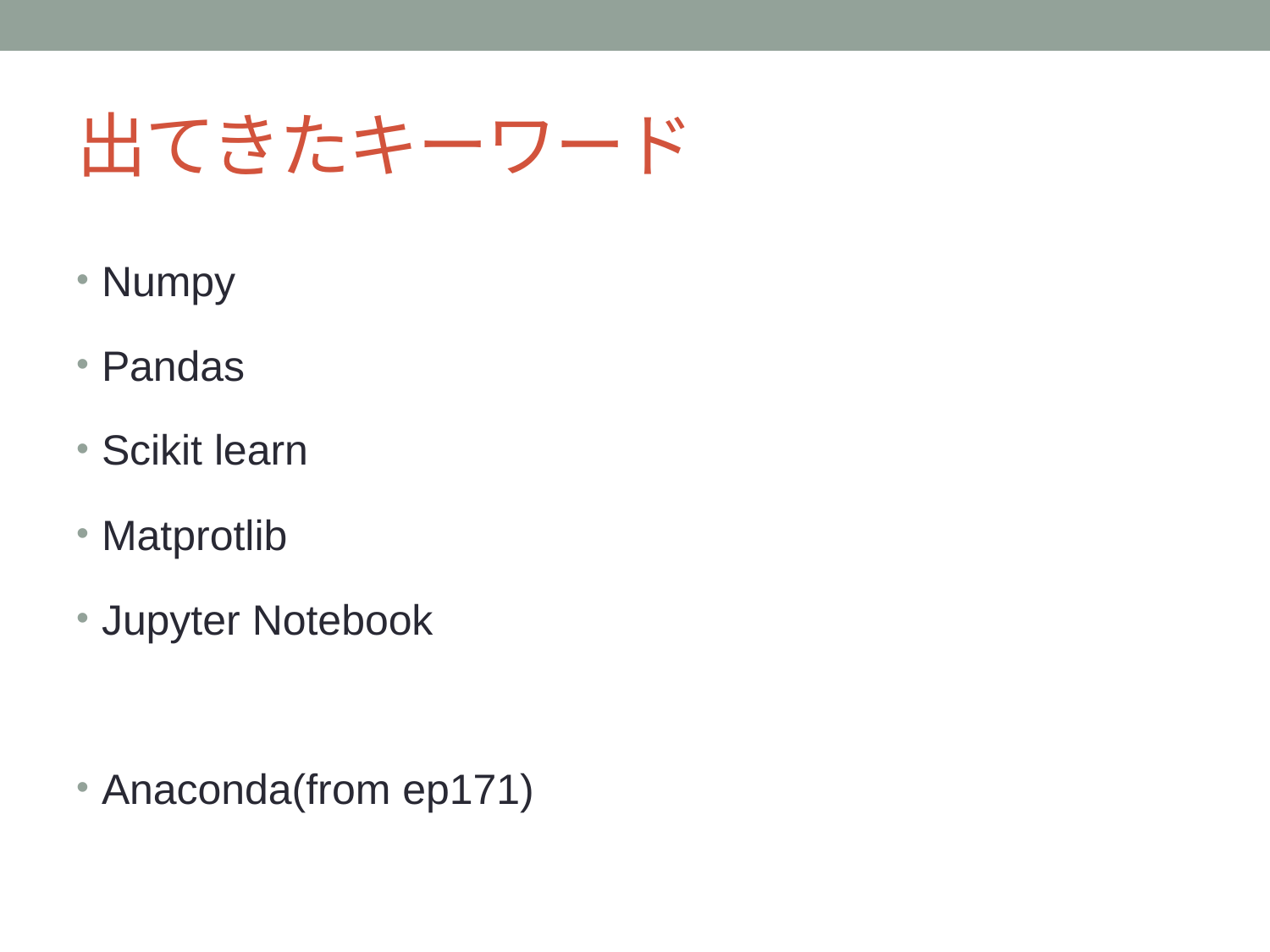

# 出てきたキーワード
Numpy
Pandas
Scikit learn
Matprotlib
Jupyter Notebook

Anaconda(from ep171)